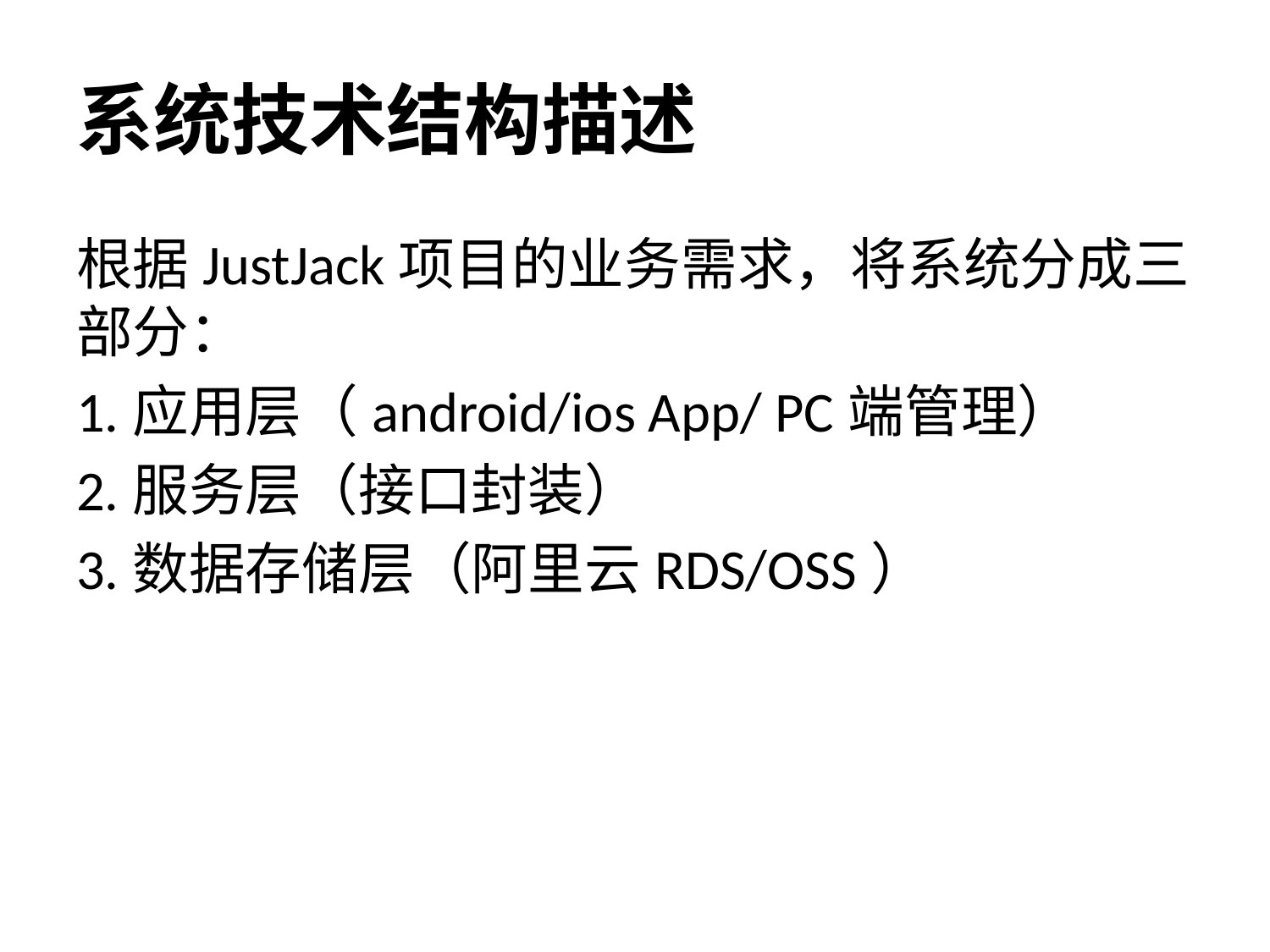

# 系统技术结构描述
根据JustJack项目的业务需求，将系统分成三部分：
1.应用层（android/ios App/ PC端管理）
2.服务层（接口封装）
3.数据存储层（阿里云RDS/OSS）